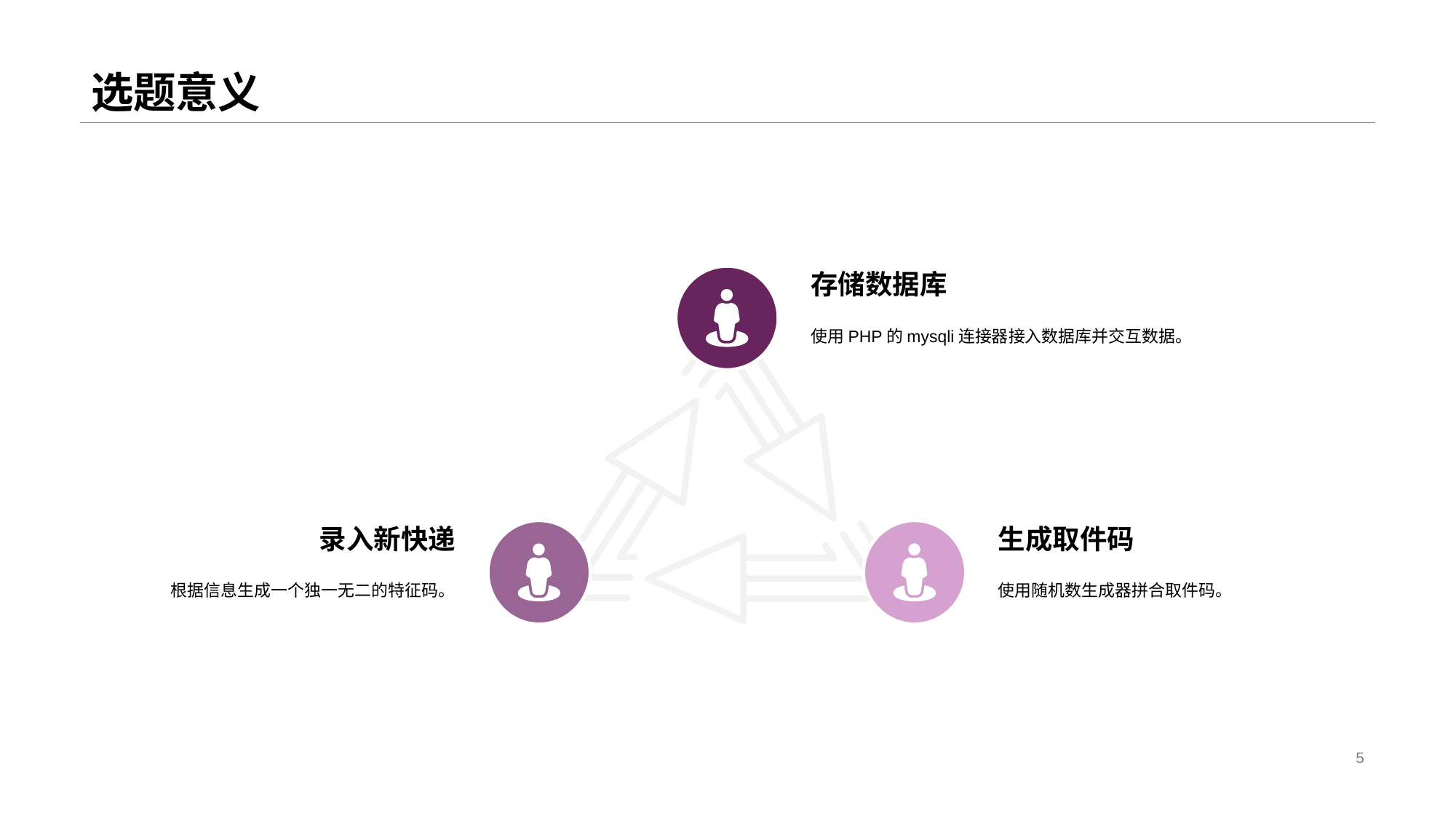

# 选题意义

存储数据库
使用PHP的mysqli连接器接入数据库并交互数据。

录入新快递
根据信息生成一个独一无二的特征码。
生成取件码
使用随机数生成器拼合取件码。

5